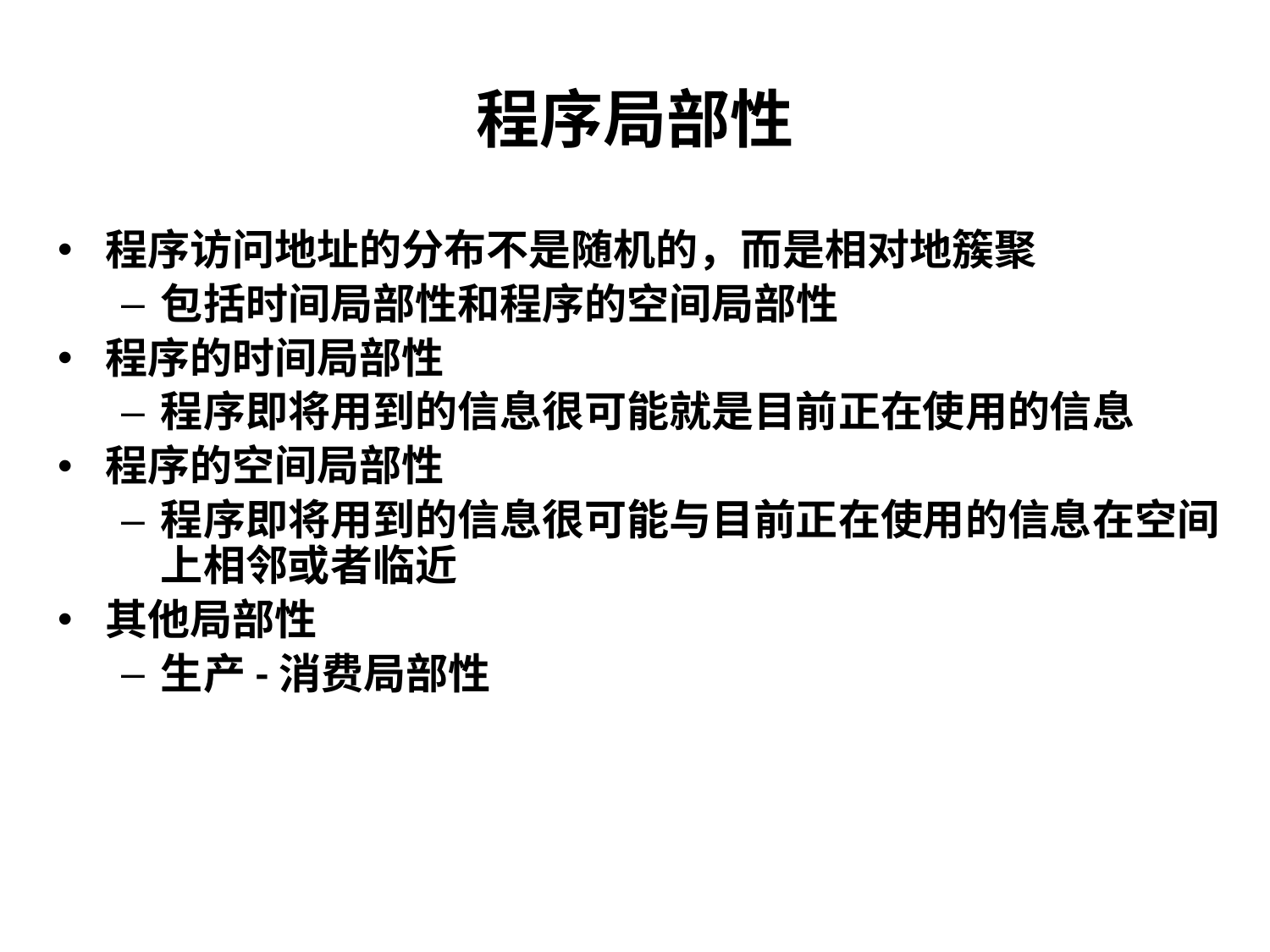

程序局部性
程序访问地址的分布不是随机的，而是相对地簇聚
包括时间局部性和程序的空间局部性
程序的时间局部性
程序即将用到的信息很可能就是目前正在使用的信息
程序的空间局部性
程序即将用到的信息很可能与目前正在使用的信息在空间上相邻或者临近
其他局部性
生产-消费局部性